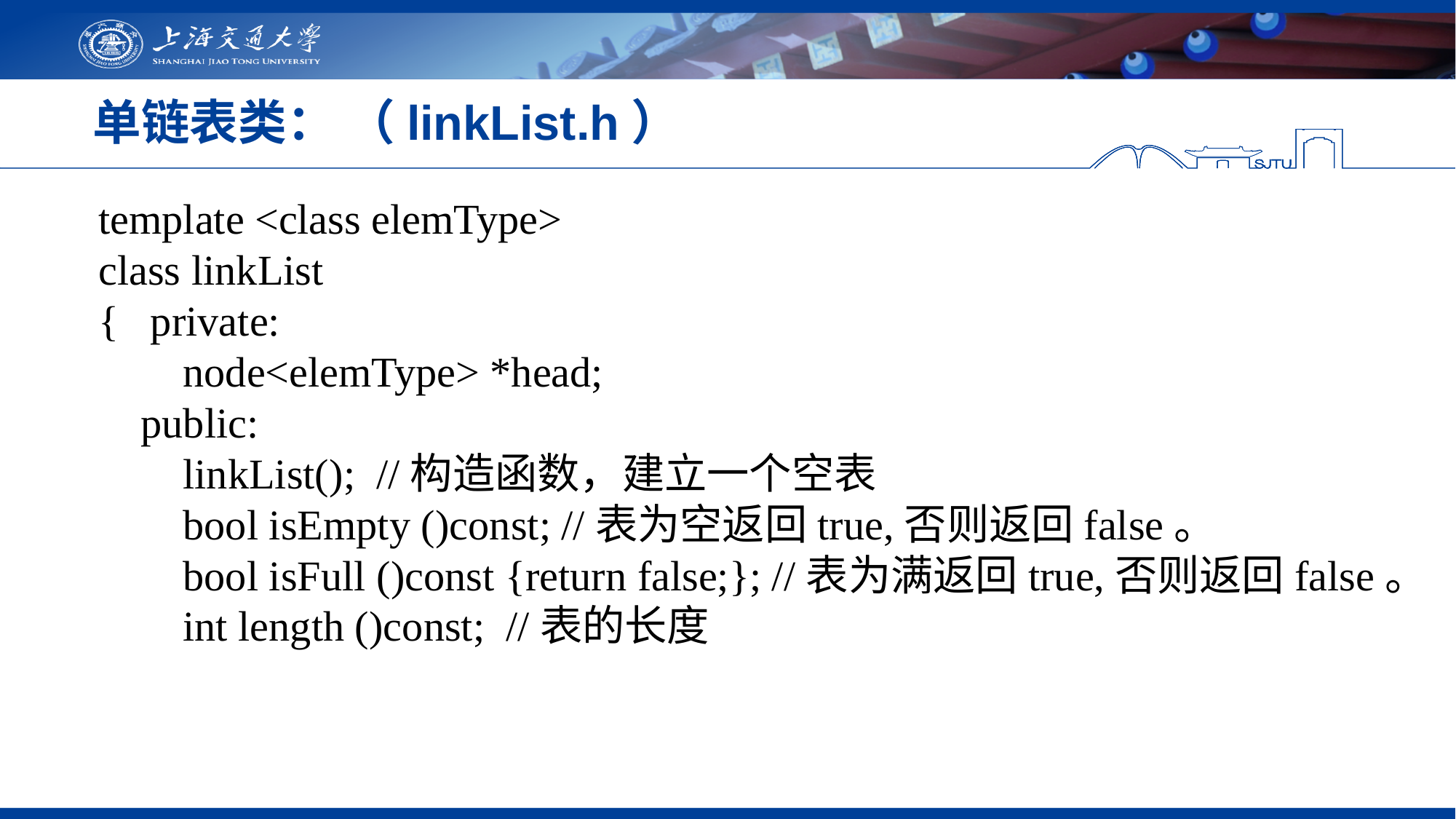

# 单链表类： （linkList.h）
template <class elemType>
class linkList
{   private:
        node<elemType> *head;
    public:
        linkList();  //构造函数，建立一个空表
        bool isEmpty ()const; //表为空返回true,否则返回false。
        bool isFull ()const {return false;}; //表为满返回true,否则返回false。
        int length ()const;  //表的长度